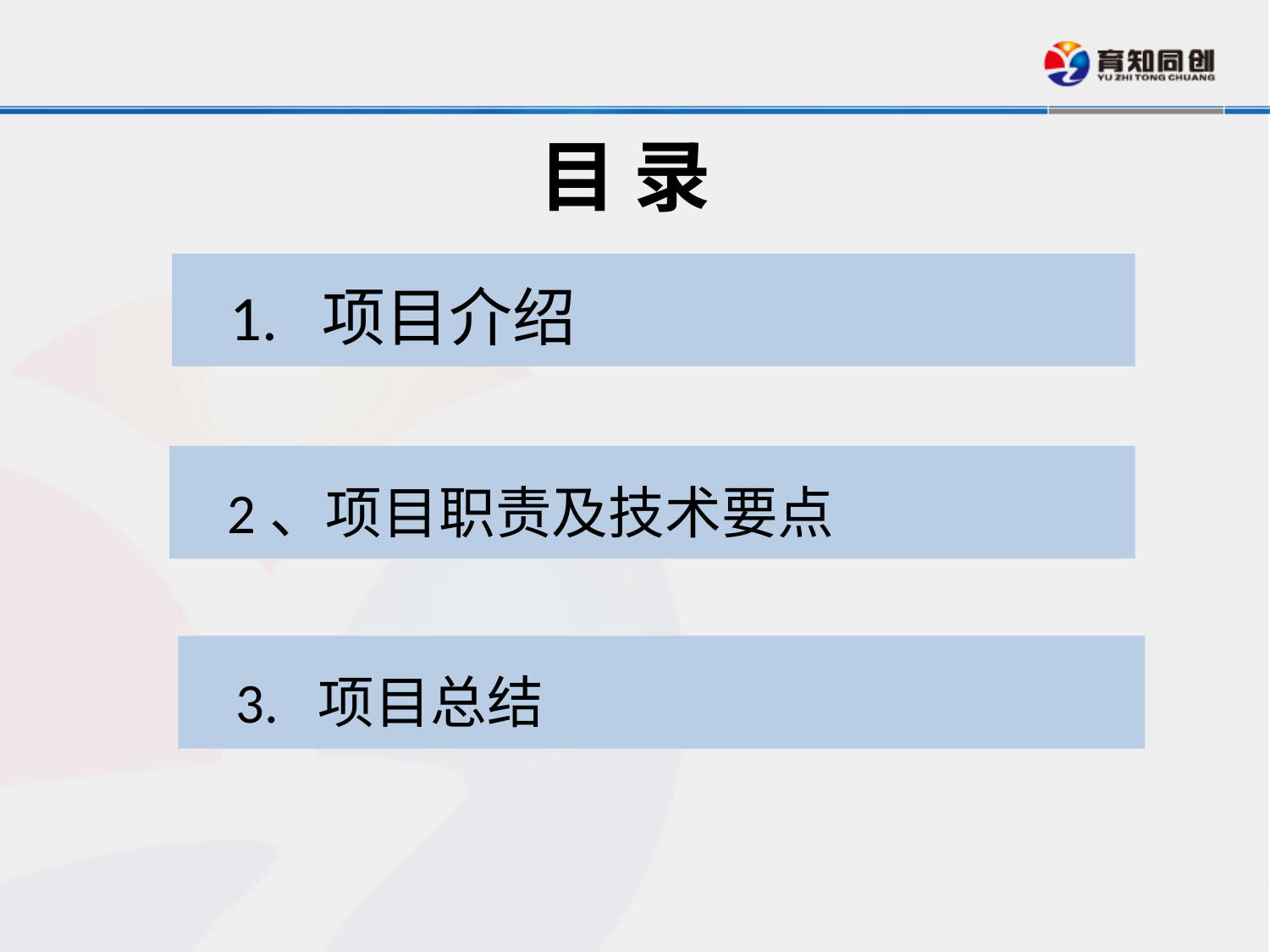

# 目 录
   1.  项目介绍
   2、项目职责及技术要点
   3.  项目总结